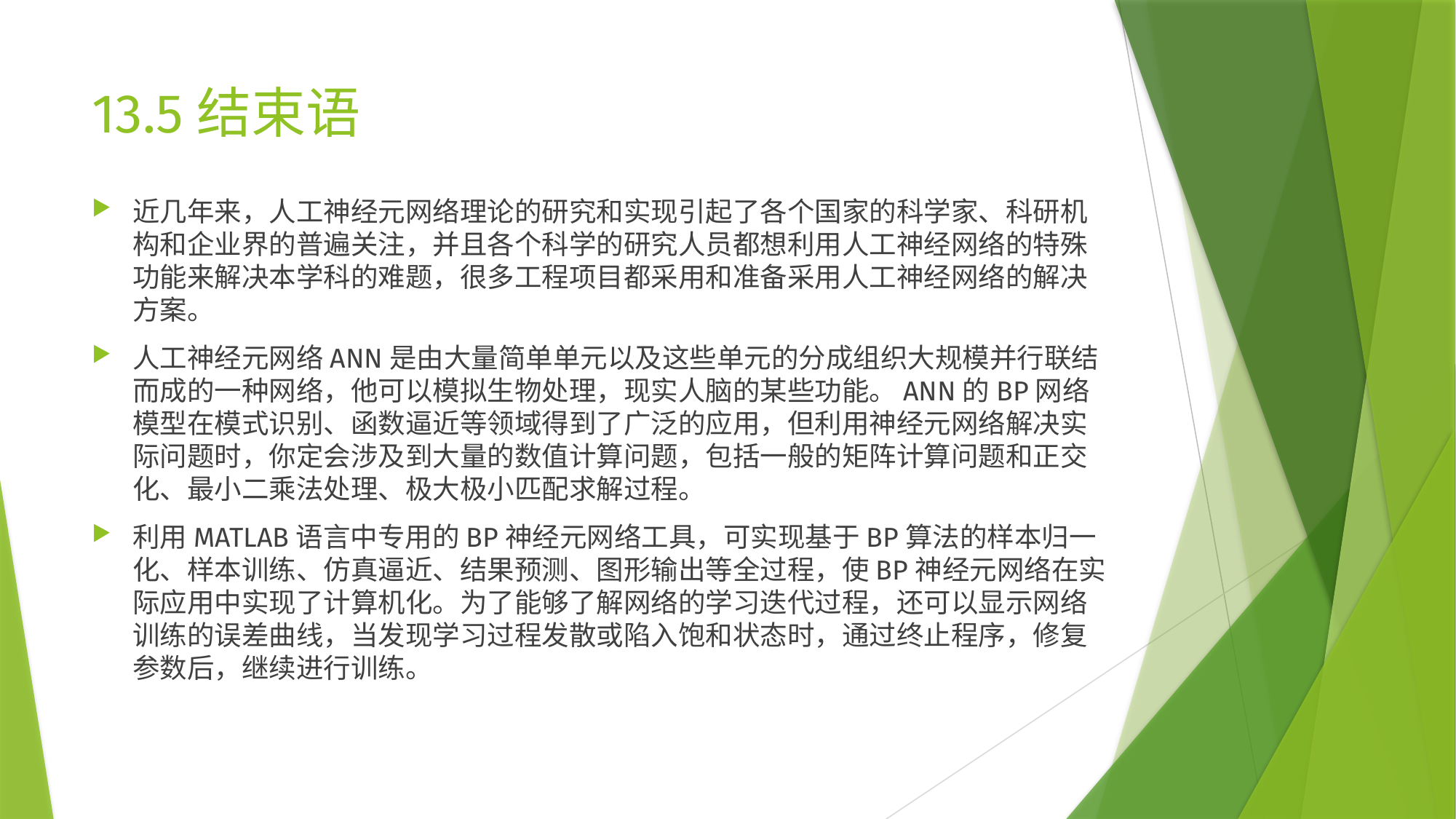

# 13.5结束语
近几年来，人工神经元网络理论的研究和实现引起了各个国家的科学家、科研机构和企业界的普遍关注，并且各个科学的研究人员都想利用人工神经网络的特殊功能来解决本学科的难题，很多工程项目都采用和准备采用人工神经网络的解决方案。
人工神经元网络ANN是由大量简单单元以及这些单元的分成组织大规模并行联结而成的一种网络，他可以模拟生物处理，现实人脑的某些功能。ANN的BP网络模型在模式识别、函数逼近等领域得到了广泛的应用，但利用神经元网络解决实际问题时，你定会涉及到大量的数值计算问题，包括一般的矩阵计算问题和正交化、最小二乘法处理、极大极小匹配求解过程。
利用MATLAB语言中专用的BP神经元网络工具，可实现基于BP算法的样本归一化、样本训练、仿真逼近、结果预测、图形输出等全过程，使BP神经元网络在实际应用中实现了计算机化。为了能够了解网络的学习迭代过程，还可以显示网络训练的误差曲线，当发现学习过程发散或陷入饱和状态时，通过终止程序，修复参数后，继续进行训练。